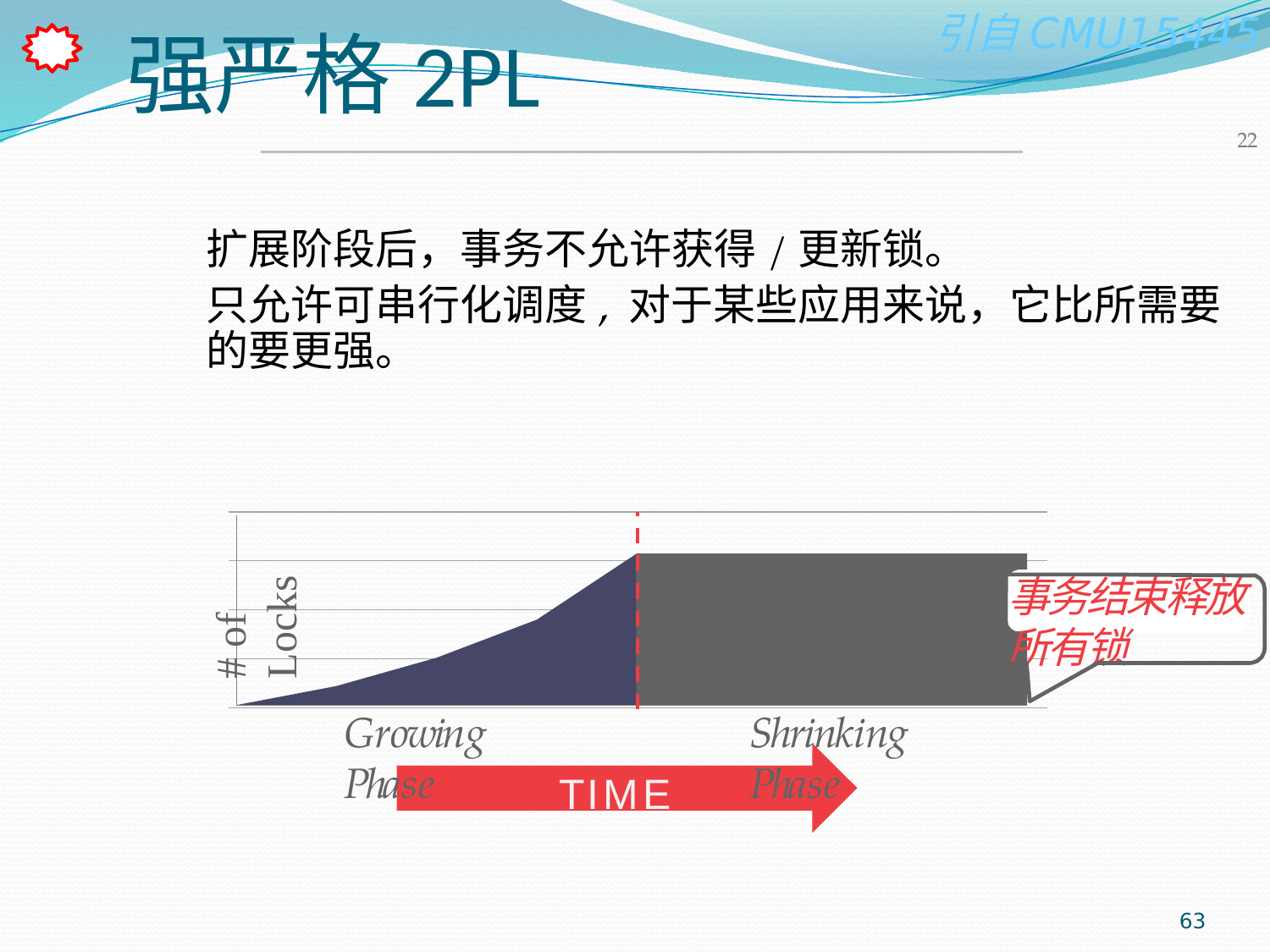

# 强严格2PL
22

扩展阶段后，事务不允许获得/更新锁。
只允许可串行化调度, 对于某些应用来说，它比所需要的要更强。

# of Locks

事务结束释放所有锁

Growing Phase
Shrinking Phase

TIME
63